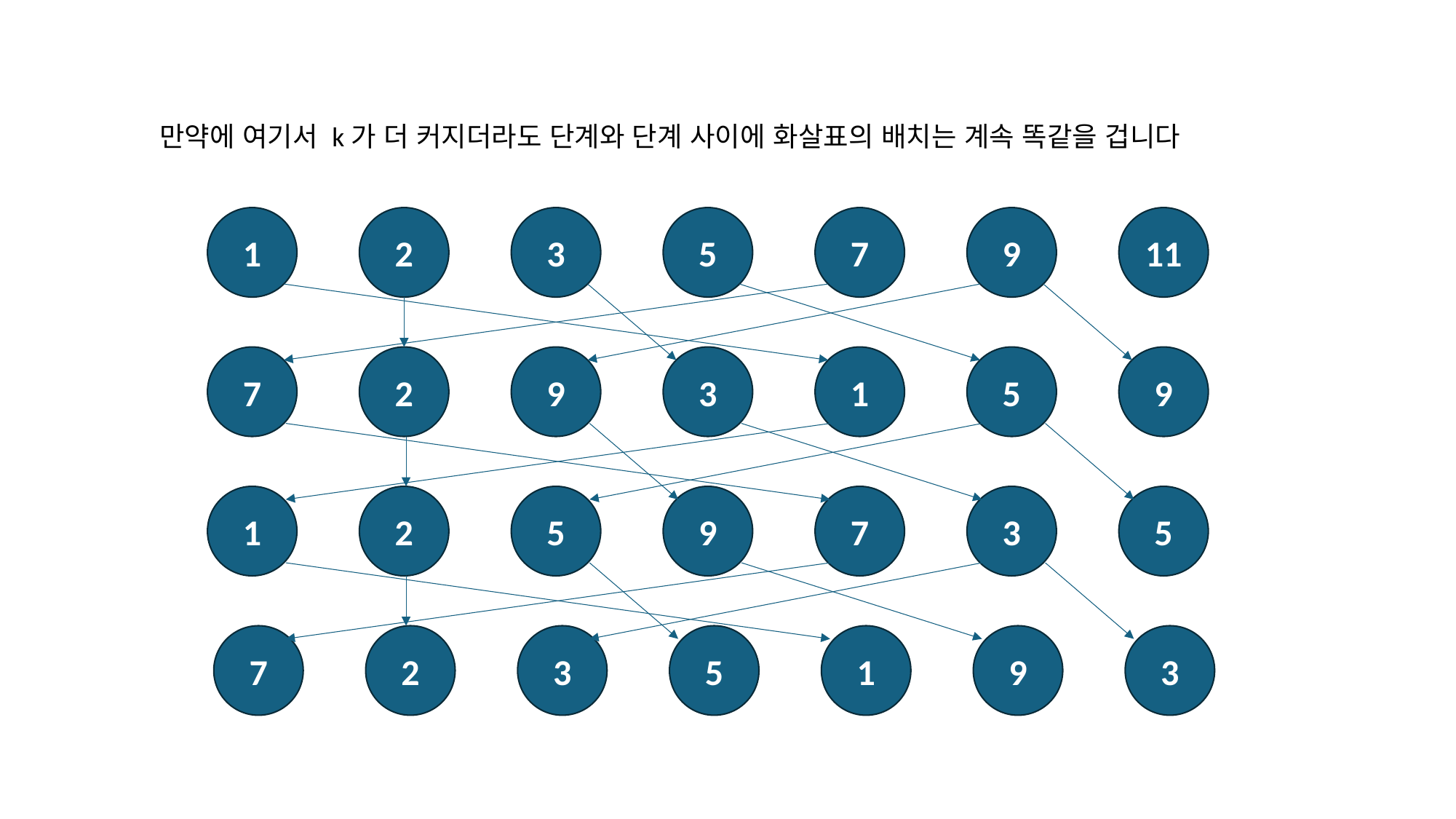

만약에 여기서 k가 더 커지더라도 단계와 단계 사이에 화살표의 배치는 계속 똑같을 겁니다
1
2
3
5
7
9
11
7
2
9
3
1
5
9
1
2
5
9
7
3
5
7
2
3
5
1
9
3